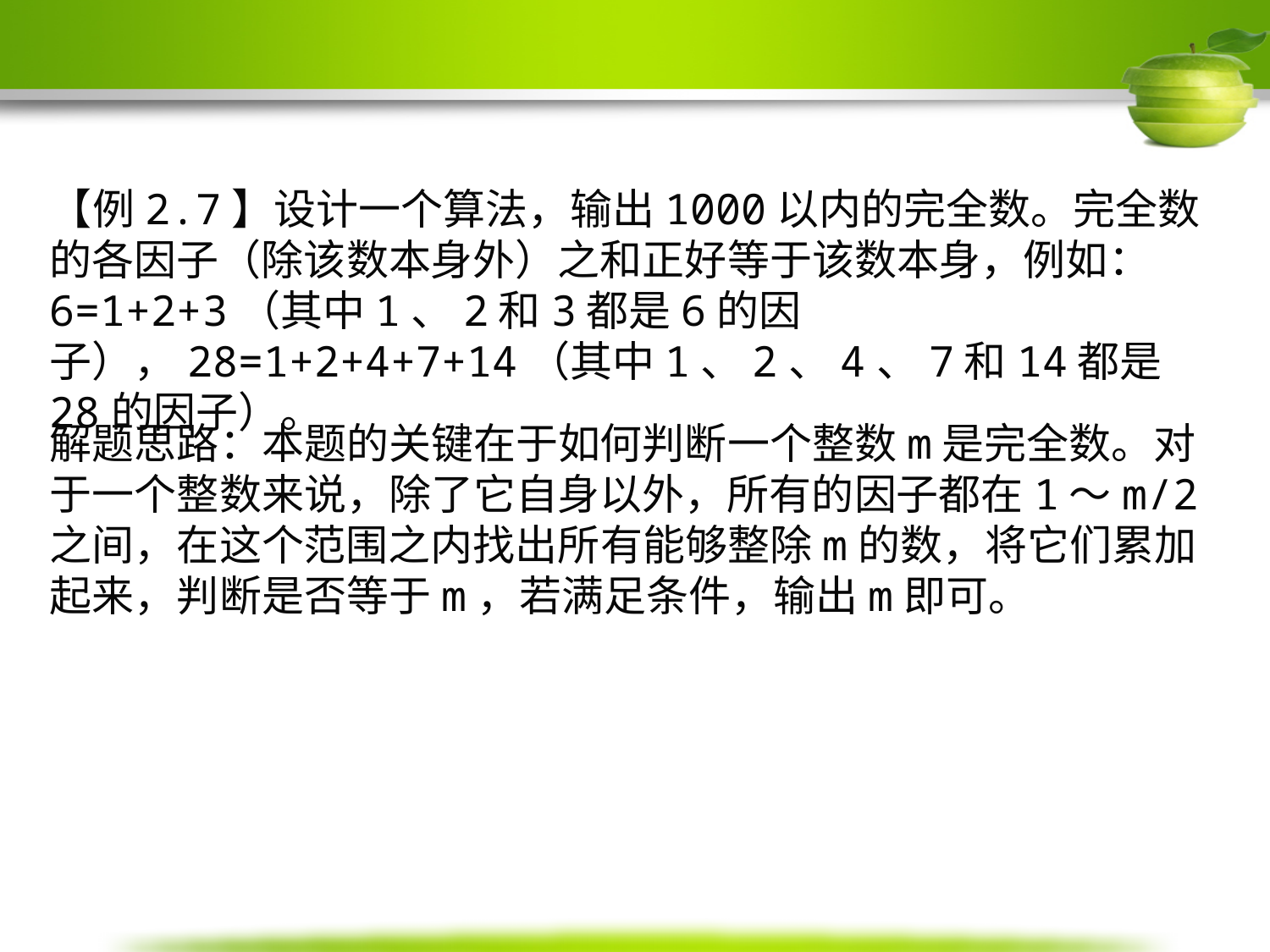

【例2.7】设计一个算法，输出1000以内的完全数。完全数的各因子（除该数本身外）之和正好等于该数本身，例如：6=1+2+3（其中1、2和3都是6的因子），28=1+2+4+7+14（其中1、2、4、7和14都是28的因子）。
解题思路：本题的关键在于如何判断一个整数m是完全数。对于一个整数来说，除了它自身以外，所有的因子都在1～m/2之间，在这个范围之内找出所有能够整除m的数，将它们累加起来，判断是否等于m，若满足条件，输出m即可。